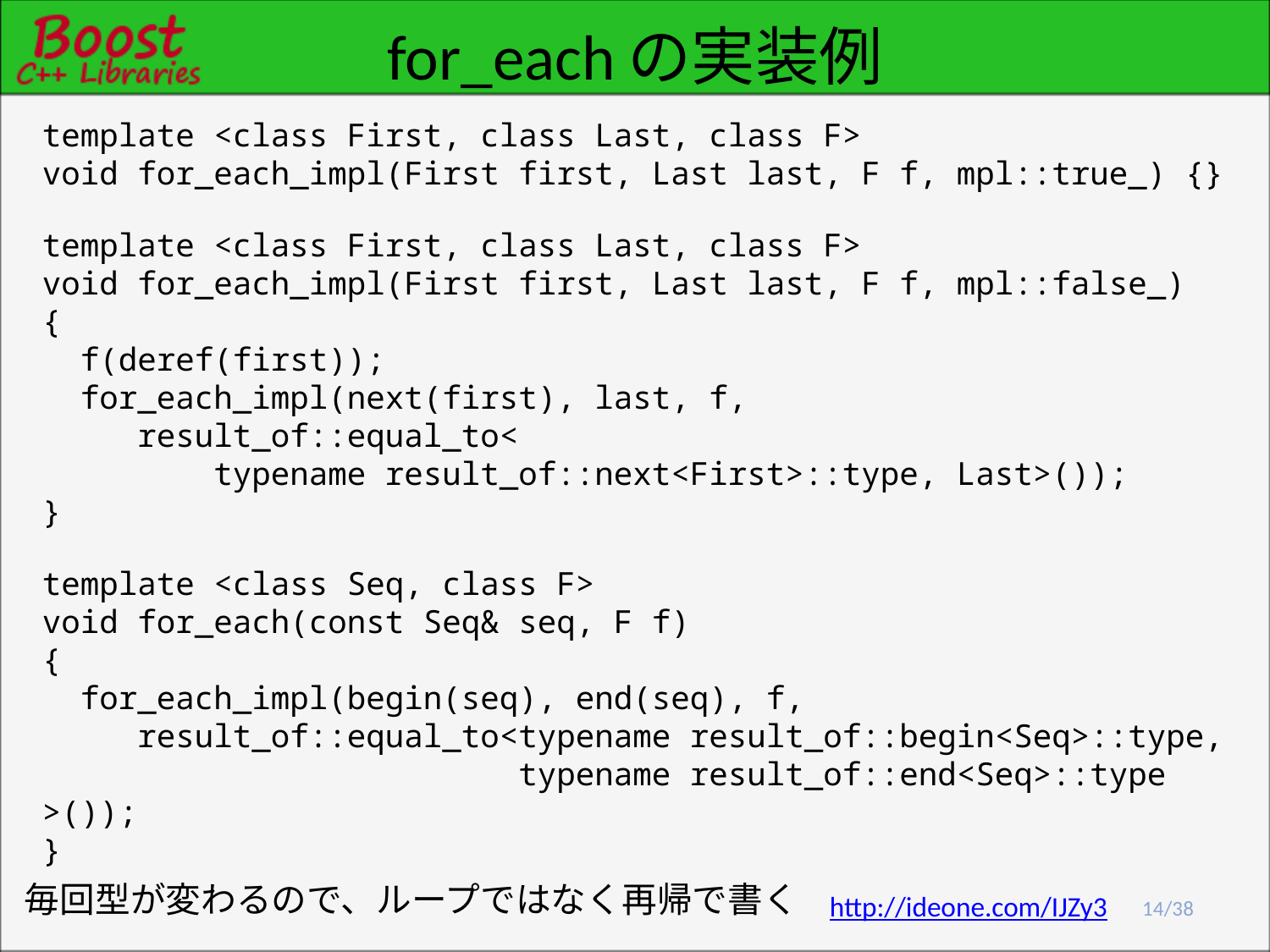

# for_eachの実装例
template <class First, class Last, class F>
void for_each_impl(First first, Last last, F f, mpl::true_) {}

template <class First, class Last, class F>
void for_each_impl(First first, Last last, F f, mpl::false_)
{
  f(deref(first));
  for_each_impl(next(first), last, f,
     result_of::equal_to<
         typename result_of::next<First>::type, Last>());
}

template <class Seq, class F>
void for_each(const Seq& seq, F f)
{
  for_each_impl(begin(seq), end(seq), f,
     result_of::equal_to<typename result_of::begin<Seq>::type,
                         typename result_of::end<Seq>::type >());
}
毎回型が変わるので、ループではなく再帰で書く
14/38
http://ideone.com/IJZy3